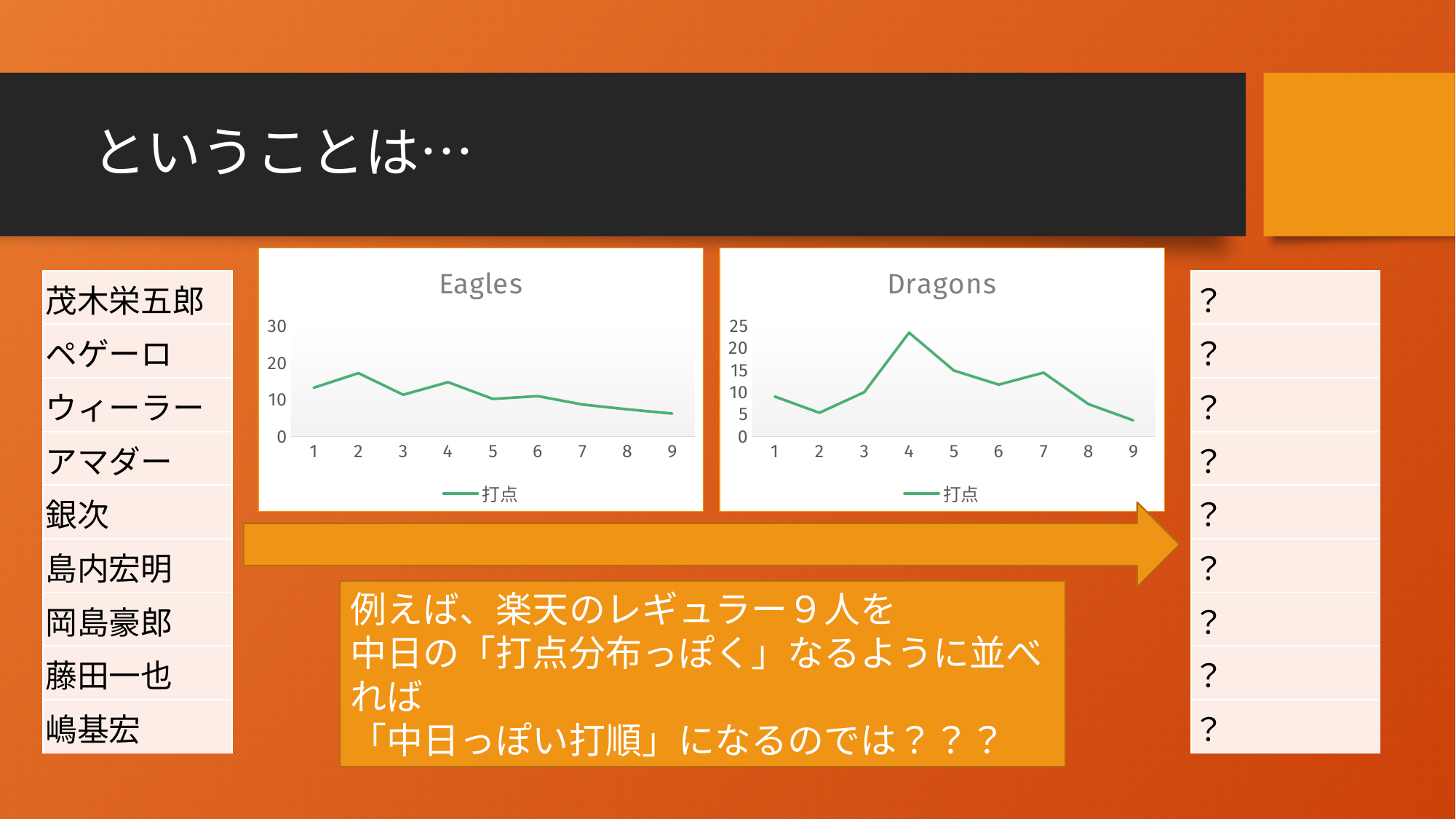

# ということは…

### Chart: Eagles

| Category |  |
|---|---|
| 1 | 13.23251417769376 |
| 2 | 17.20226843100189 |
| 3 | 11.342155009451796 |
| 4 | 14.744801512287333 |
| 5 | 10.207939508506616 |
| 6 | 10.964083175803403 |
| 7 | 8.695652173913043 |
| 8 | 7.372400756143667 |
| 9 | 6.238185255198488 |

### Chart: Dragons

| Category |  |
|---|---|
| 1 | 9.04645476772616 |
| 2 | 5.378973105134474 |
| 3 | 10.024449877750612 |
| 4 | 23.4718826405868 |
| 5 | 14.91442542787286 |
| 6 | 11.7359413202934 |
| 7 | 14.425427872860636 |
| 8 | 7.334963325183375 |
| 9 | 3.6674816625916873 |
| 茂木栄五郎 |
| --- |
| ペゲーロ |
| ウィーラー |
| アマダー |
| 銀次 |
| 島内宏明 |
| 岡島豪郎 |
| 藤田一也 |
| 嶋基宏 |
| ？ |
| --- |
| ？ |
| ？ |
| ？ |
| ？ |
| ？ |
| ？ |
| ？ |
| ？ |

例えば、楽天のレギュラー９人を
中日の「打点分布っぽく」なるように並べれば
「中日っぽい打順」になるのでは？？？